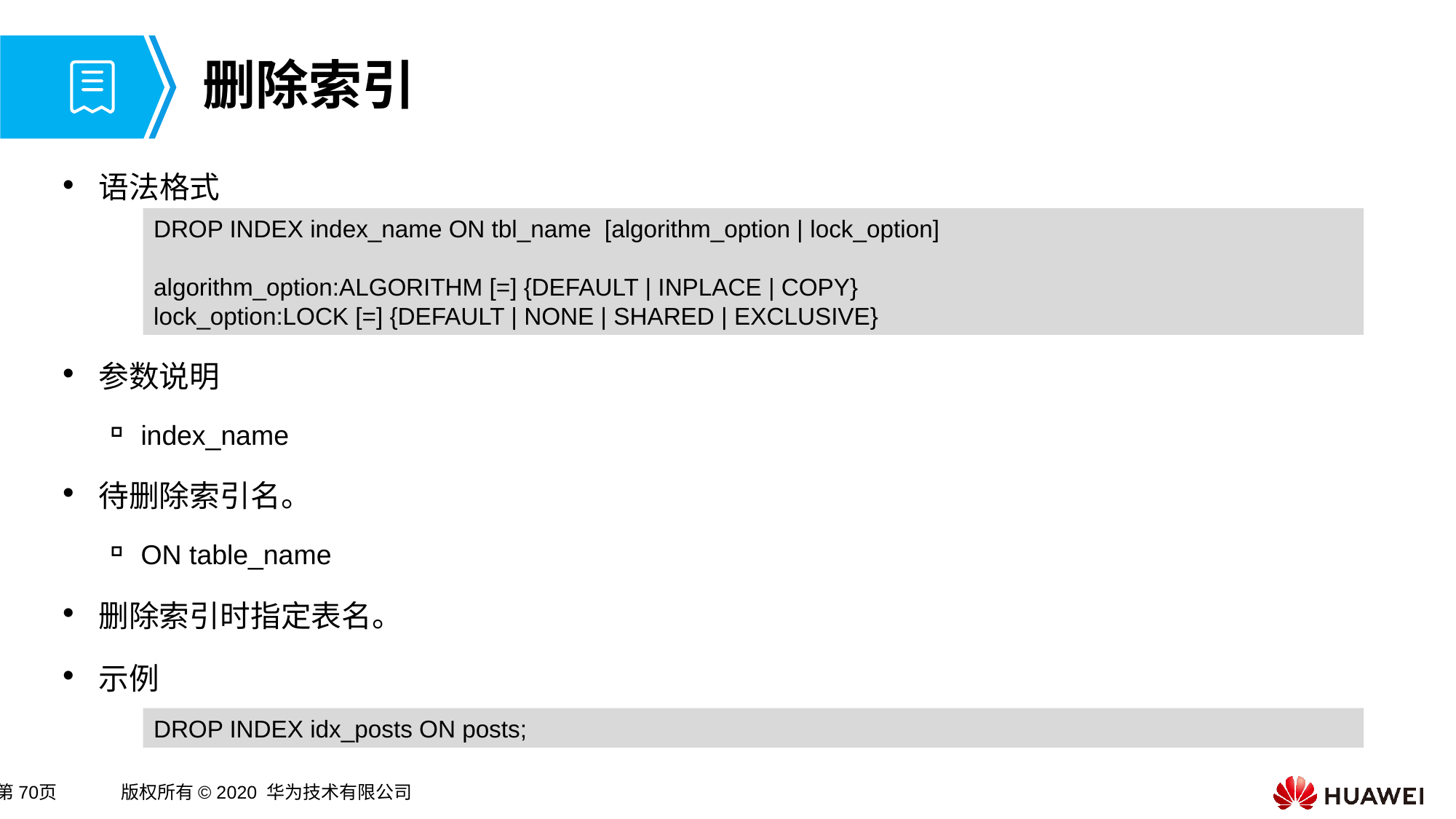

# 删除索引
语法格式

参数说明
index_name
待删除索引名。
ON table_name
删除索引时指定表名。
示例
DROP INDEX index_name ON tbl_name  [algorithm_option | lock_option]

algorithm_option:ALGORITHM [=] {DEFAULT | INPLACE | COPY}
lock_option:LOCK [=] {DEFAULT | NONE | SHARED | EXCLUSIVE}
DROP INDEX idx_posts ON posts;